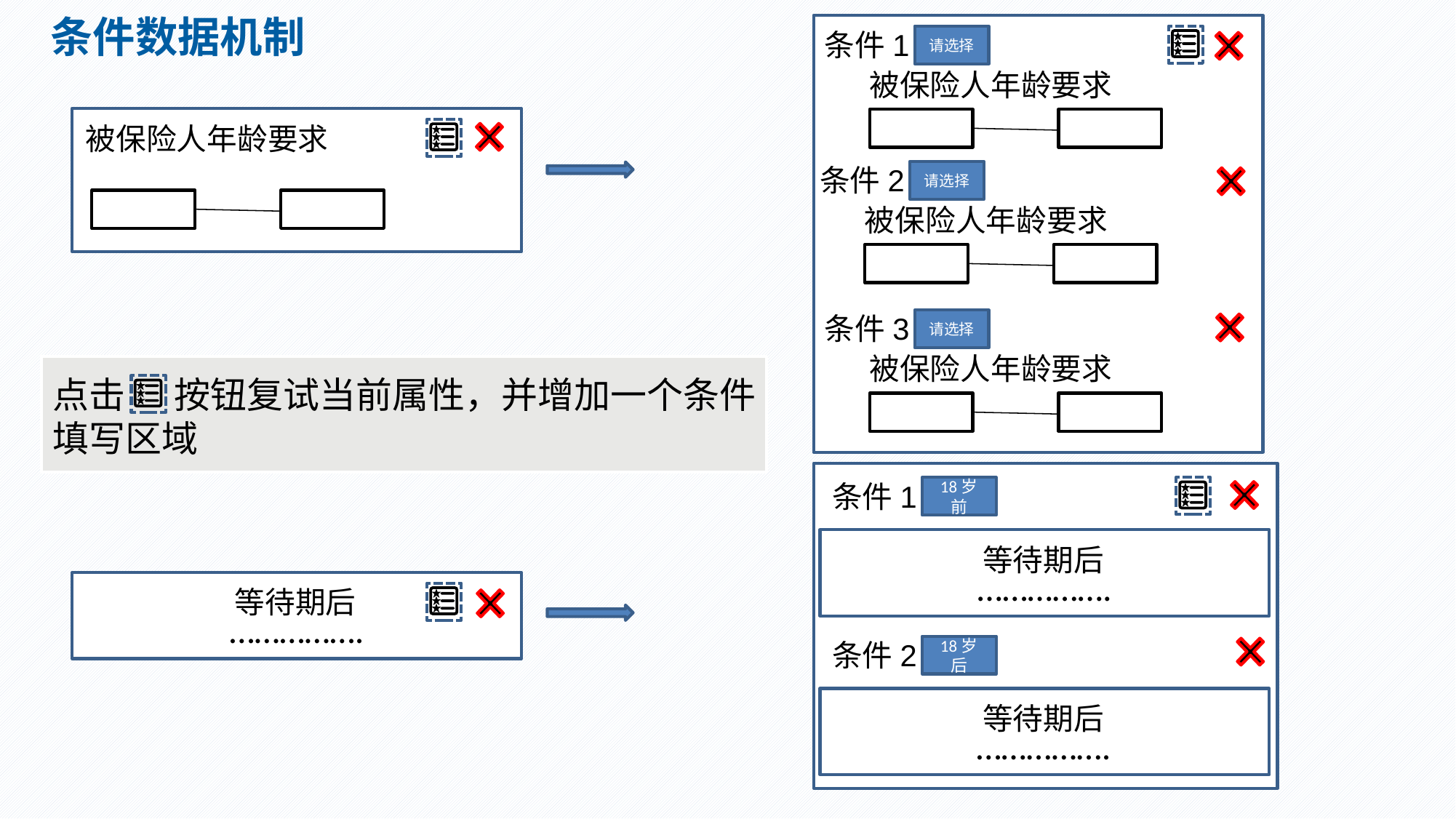

条件数据机制

条件1

请选择

被保险人年龄要求

被保险人年龄要求

条件2

请选择

被保险人年龄要求

条件3

请选择
被保险人年龄要求

点击      按钮复试当前属性，并增加一个条件填写区域

条件1

18岁前

等待期后
…………….

等待期后

…………….

条件2
18岁后

等待期后
…………….